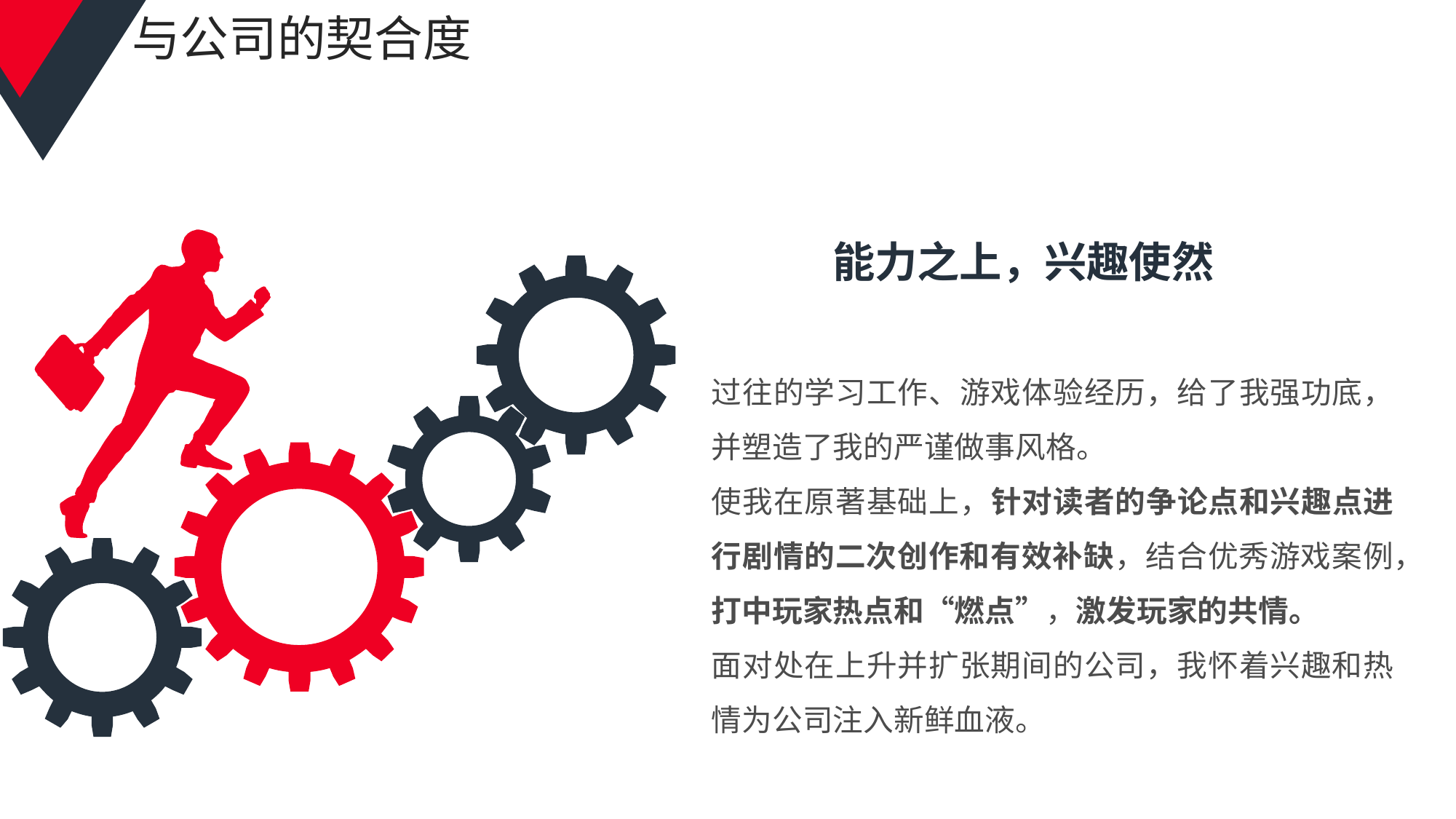

# 与公司的契合度

能力之上，兴趣使然

过往的学习工作、游戏体验经历，给了我强功底，并塑造了我的严谨做事风格。
使我在原著基础上，针对读者的争论点和兴趣点进行剧情的二次创作和有效补缺，结合优秀游戏案例，打中玩家热点和“燃点”，激发玩家的共情。
面对处在上升并扩张期间的公司，我怀着兴趣和热情为公司注入新鲜血液。